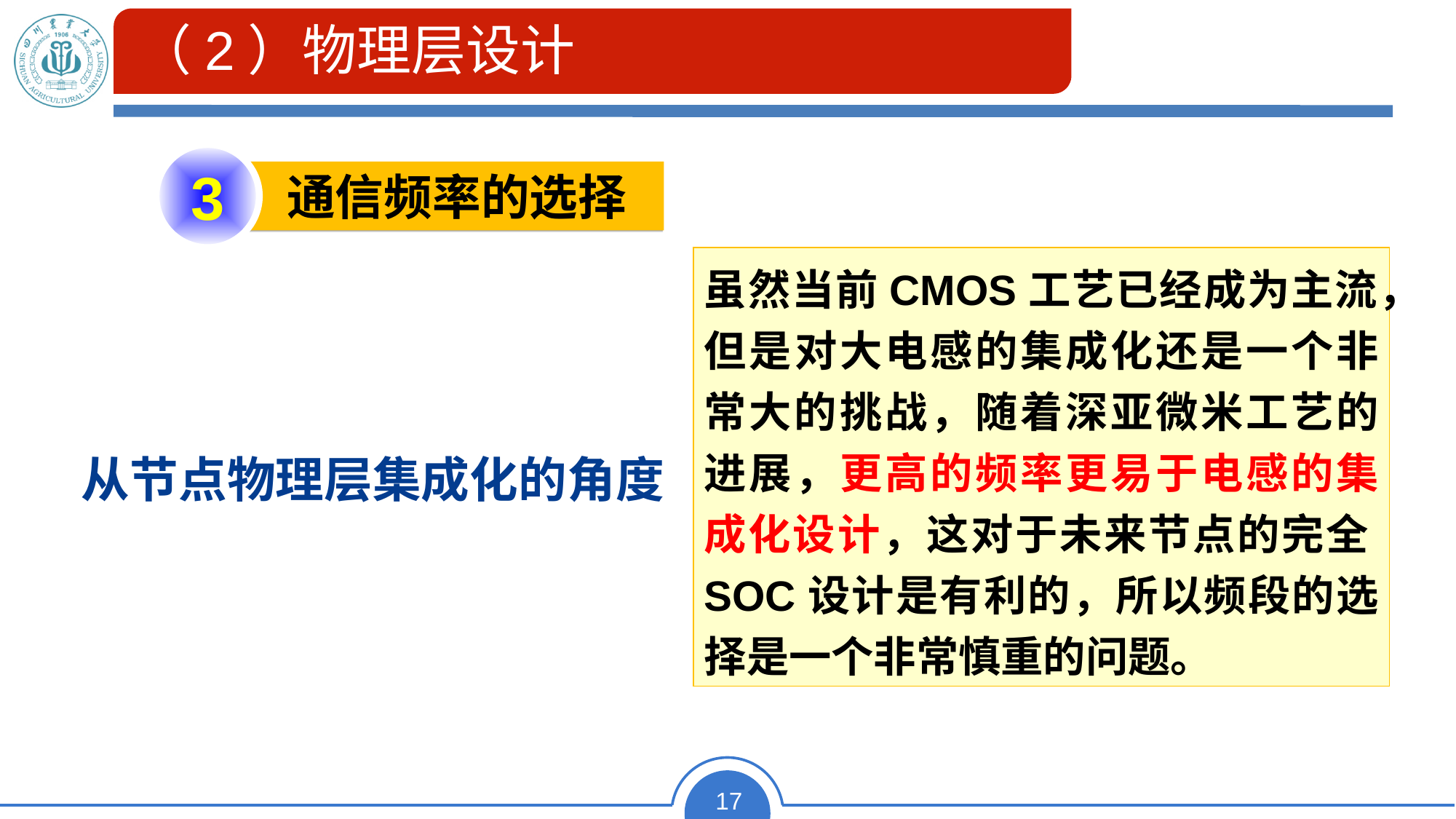

# （2）物理层设计
3
通信频率的选择
虽然当前CMOS工艺已经成为主流，但是对大电感的集成化还是一个非常大的挑战，随着深亚微米工艺的进展，更高的频率更易于电感的集成化设计，这对于未来节点的完全SOC设计是有利的，所以频段的选择是一个非常慎重的问题。
从节点物理层集成化的角度